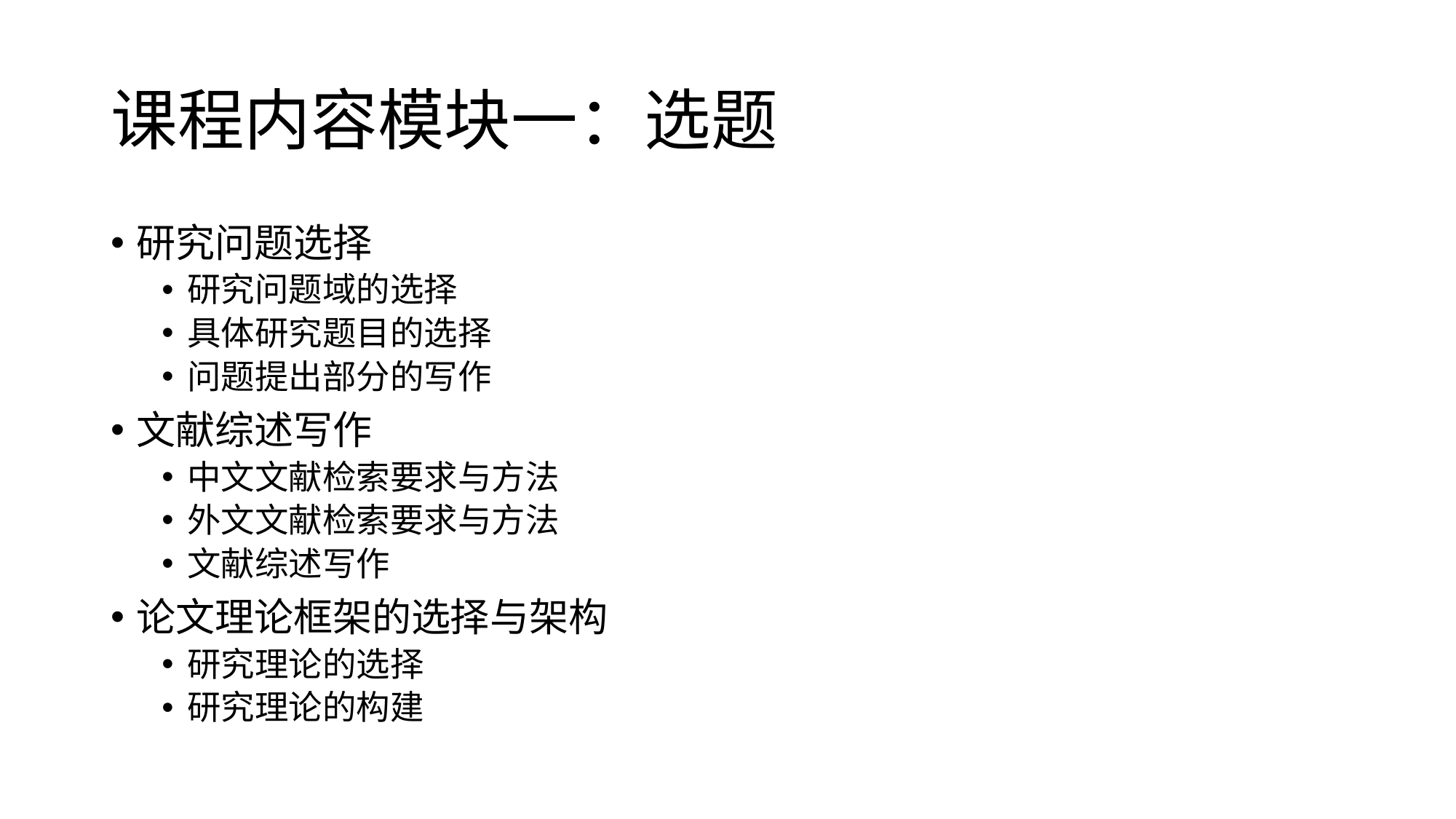

# 课程内容模块一：选题
研究问题选择
研究问题域的选择
具体研究题目的选择
问题提出部分的写作
文献综述写作
中文文献检索要求与方法
外文文献检索要求与方法
文献综述写作
论文理论框架的选择与架构
研究理论的选择
研究理论的构建